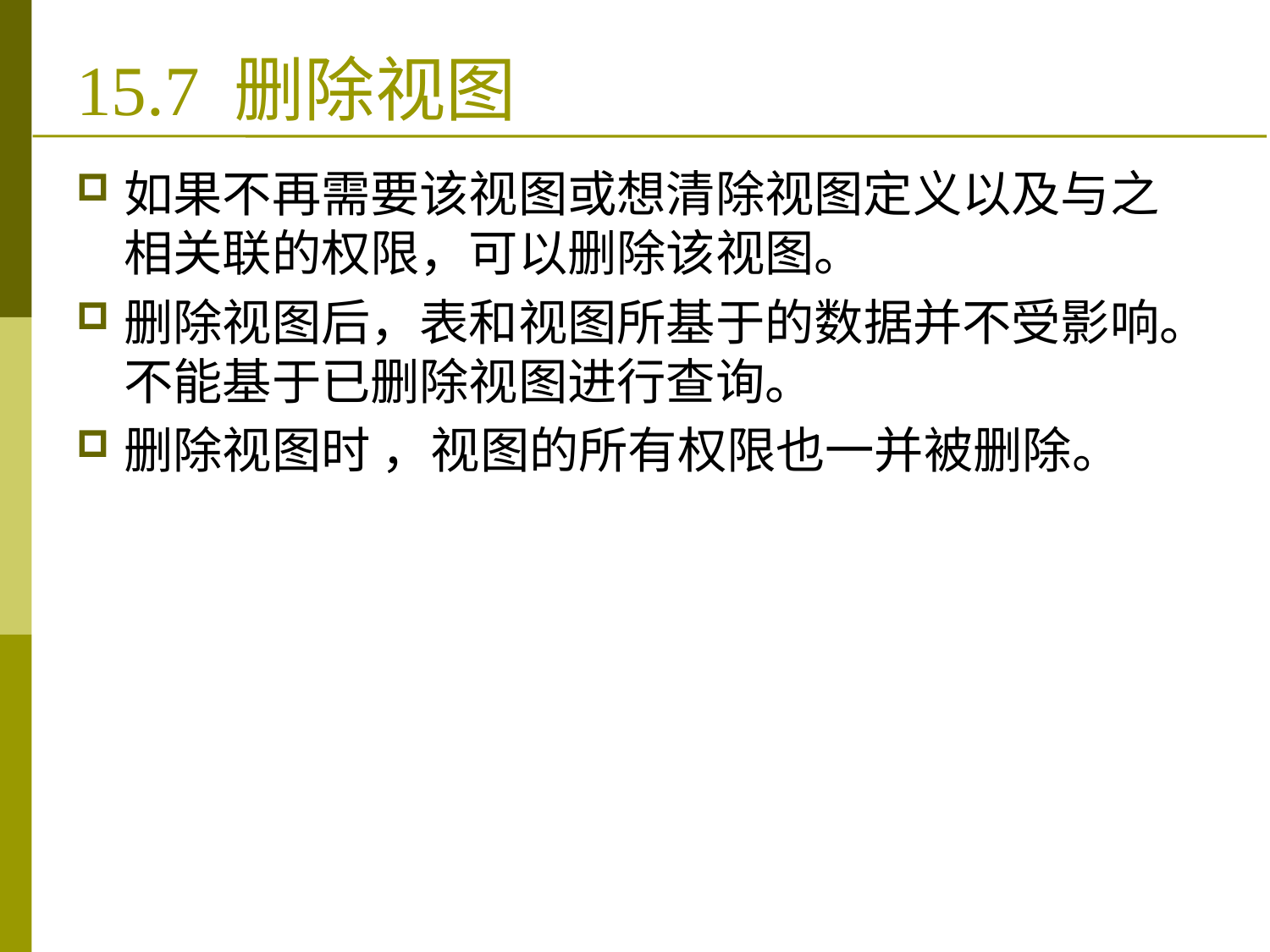

# 15.7 删除视图
如果不再需要该视图或想清除视图定义以及与之相关联的权限，可以删除该视图。
删除视图后，表和视图所基于的数据并不受影响。不能基于已删除视图进行查询。
删除视图时 ，视图的所有权限也一并被删除。